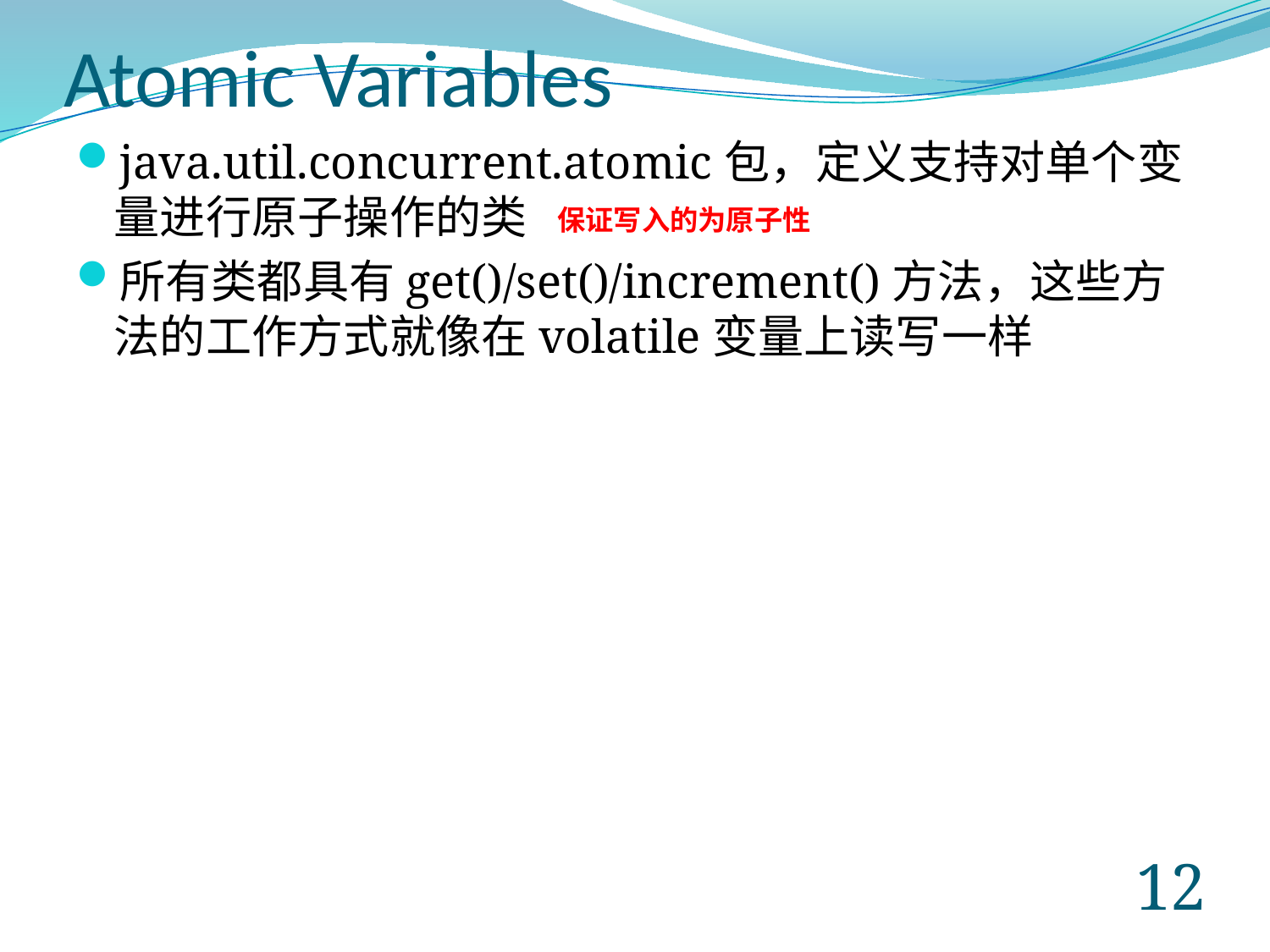

# Atomic Variables
java.util.concurrent.atomic包，定义支持对单个变量进行原子操作的类
所有类都具有get()/set()/increment()方法，这些方法的工作方式就像在volatile变量上读写一样
保证写入的为原子性
12